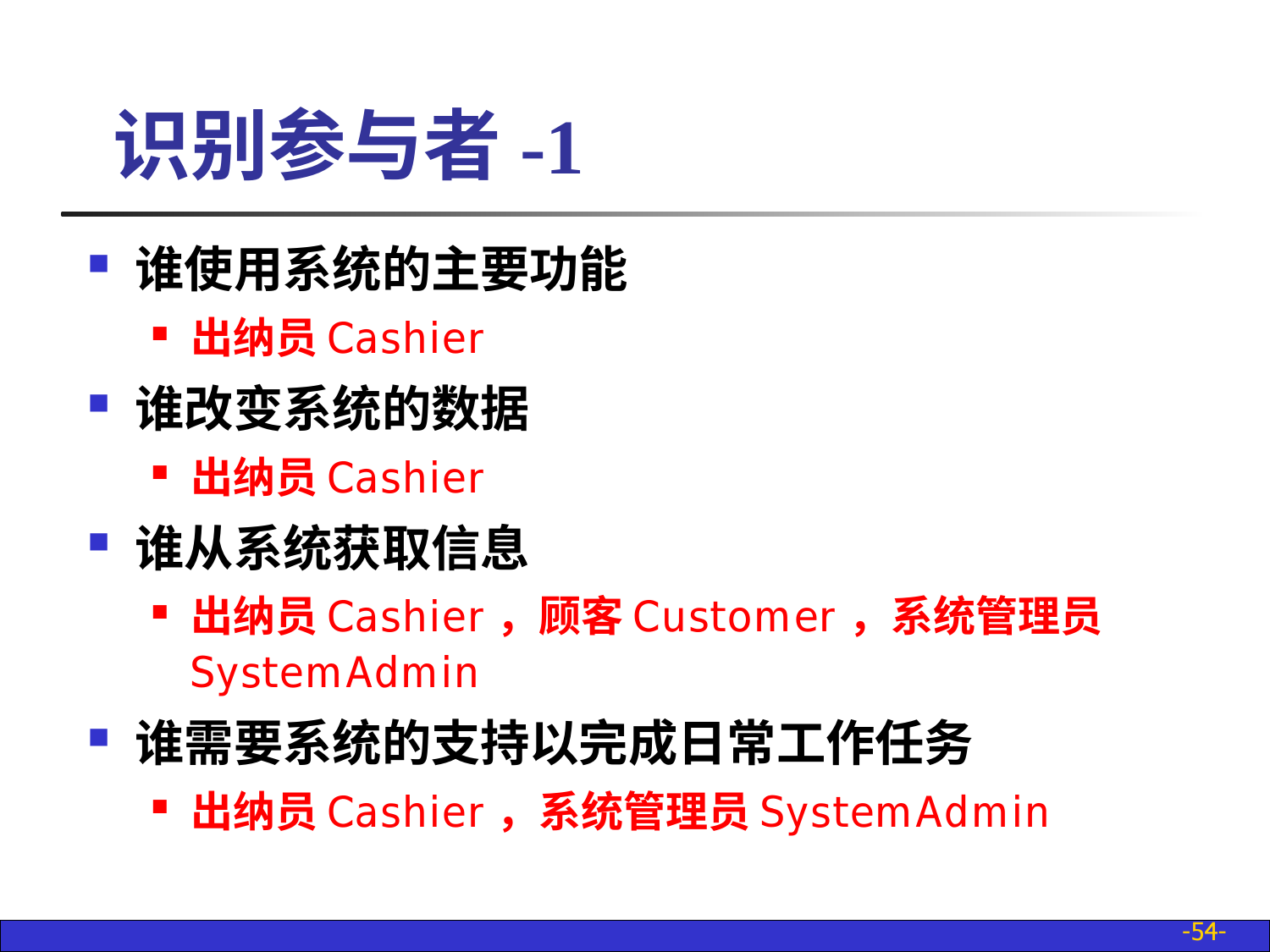

# 识别参与者-1
谁使用系统的主要功能
出纳员Cashier
谁改变系统的数据
出纳员Cashier
谁从系统获取信息
出纳员Cashier，顾客Customer，系统管理员SystemAdmin
谁需要系统的支持以完成日常工作任务
出纳员Cashier，系统管理员SystemAdmin
-54-